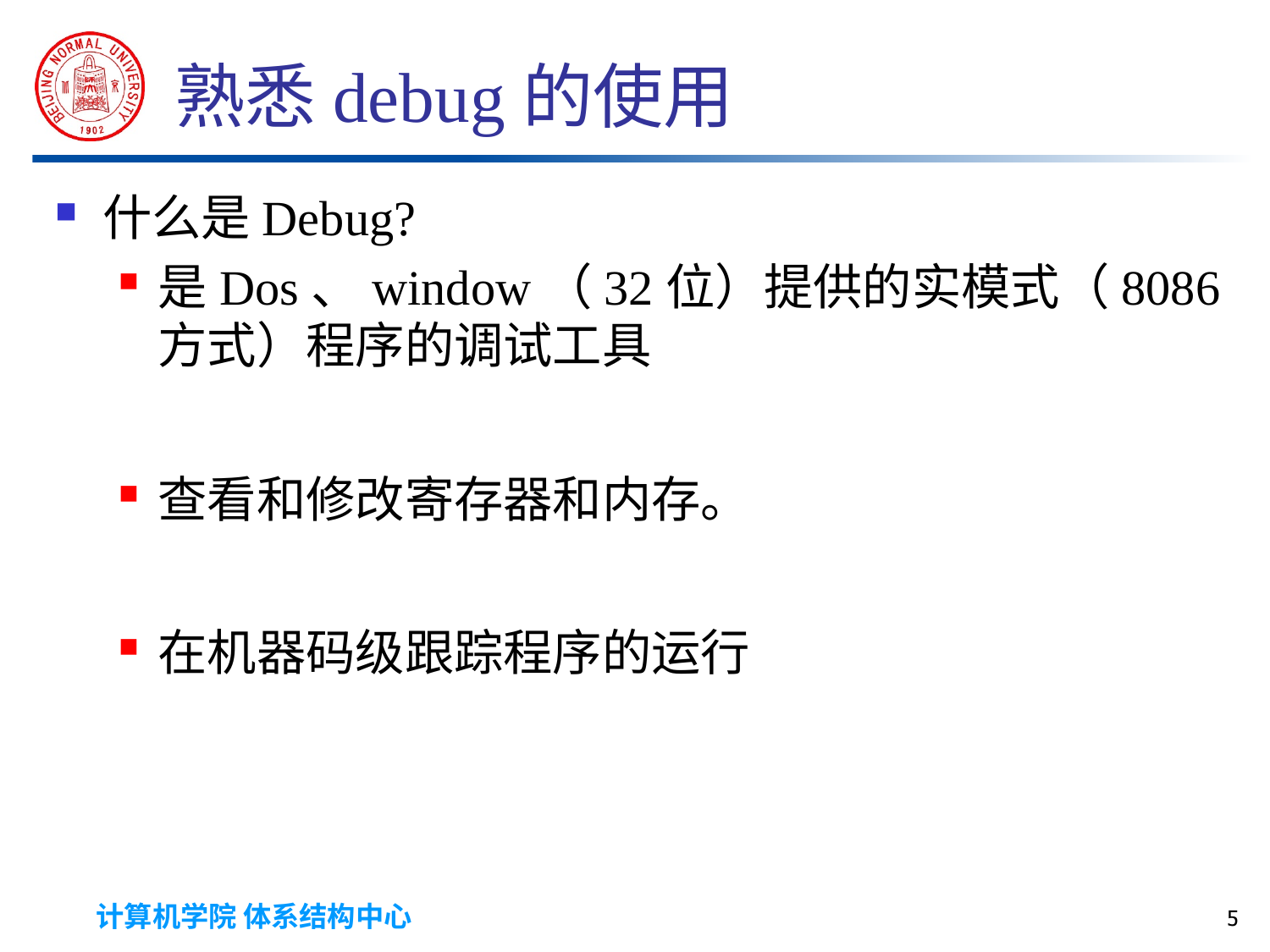

# 熟悉debug的使用
什么是Debug?
是Dos、window（32位）提供的实模式（8086方式）程序的调试工具

查看和修改寄存器和内存。

在机器码级跟踪程序的运行

计算机学院 体系结构中心